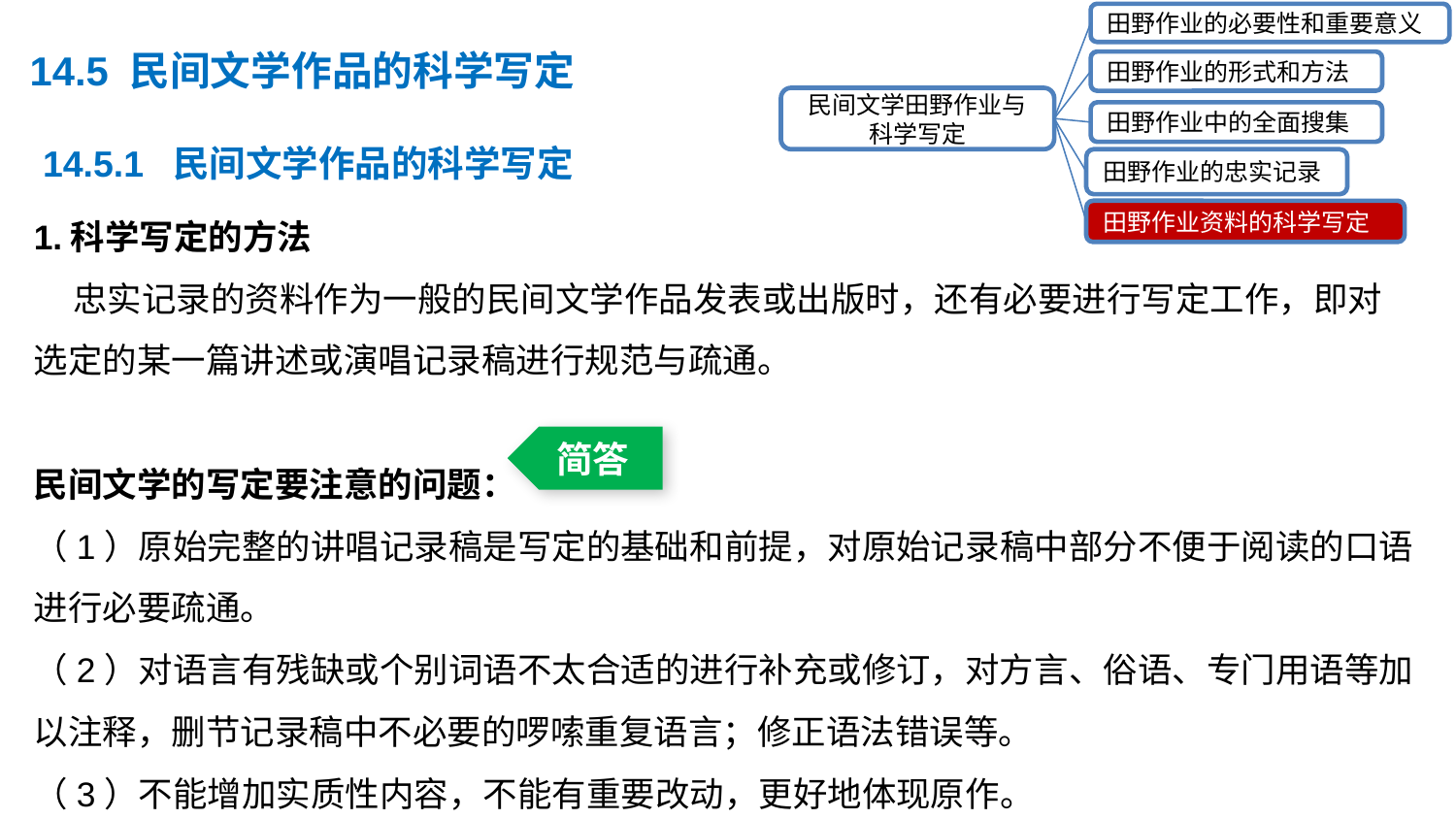

田野作业的必要性和重要意义
田野作业的形式和方法
民间文学田野作业与科学写定
田野作业中的全面搜集
田野作业的忠实记录
田野作业资料的科学写定
14.5 民间文学作品的科学写定
14.5.1  民间文学作品的科学写定
1.科学写定的方法
    忠实记录的资料作为一般的民间文学作品发表或出版时，还有必要进行写定工作，即对选定的某一篇讲述或演唱记录稿进行规范与疏通。

民间文学的写定要注意的问题：
（1）原始完整的讲唱记录稿是写定的基础和前提，对原始记录稿中部分不便于阅读的口语进行必要疏通。
（2）对语言有残缺或个别词语不太合适的进行补充或修订，对方言、俗语、专门用语等加以注释，删节记录稿中不必要的啰嗦重复语言；修正语法错误等。
（3）不能增加实质性内容，不能有重要改动，更好地体现原作。
简答